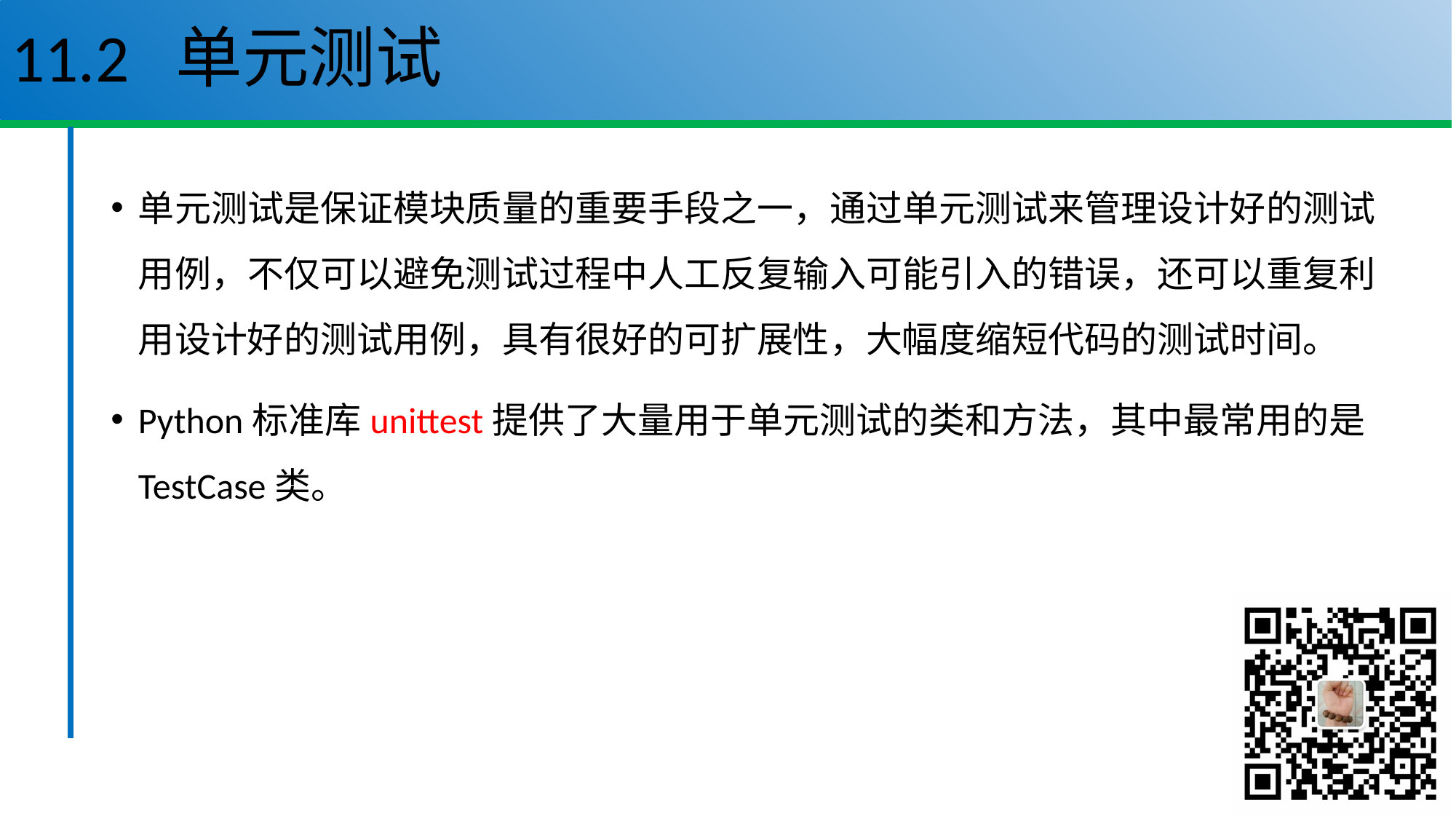

# 11.2  单元测试
单元测试是保证模块质量的重要手段之一，通过单元测试来管理设计好的测试用例，不仅可以避免测试过程中人工反复输入可能引入的错误，还可以重复利用设计好的测试用例，具有很好的可扩展性，大幅度缩短代码的测试时间。
Python标准库unittest提供了大量用于单元测试的类和方法，其中最常用的是TestCase类。